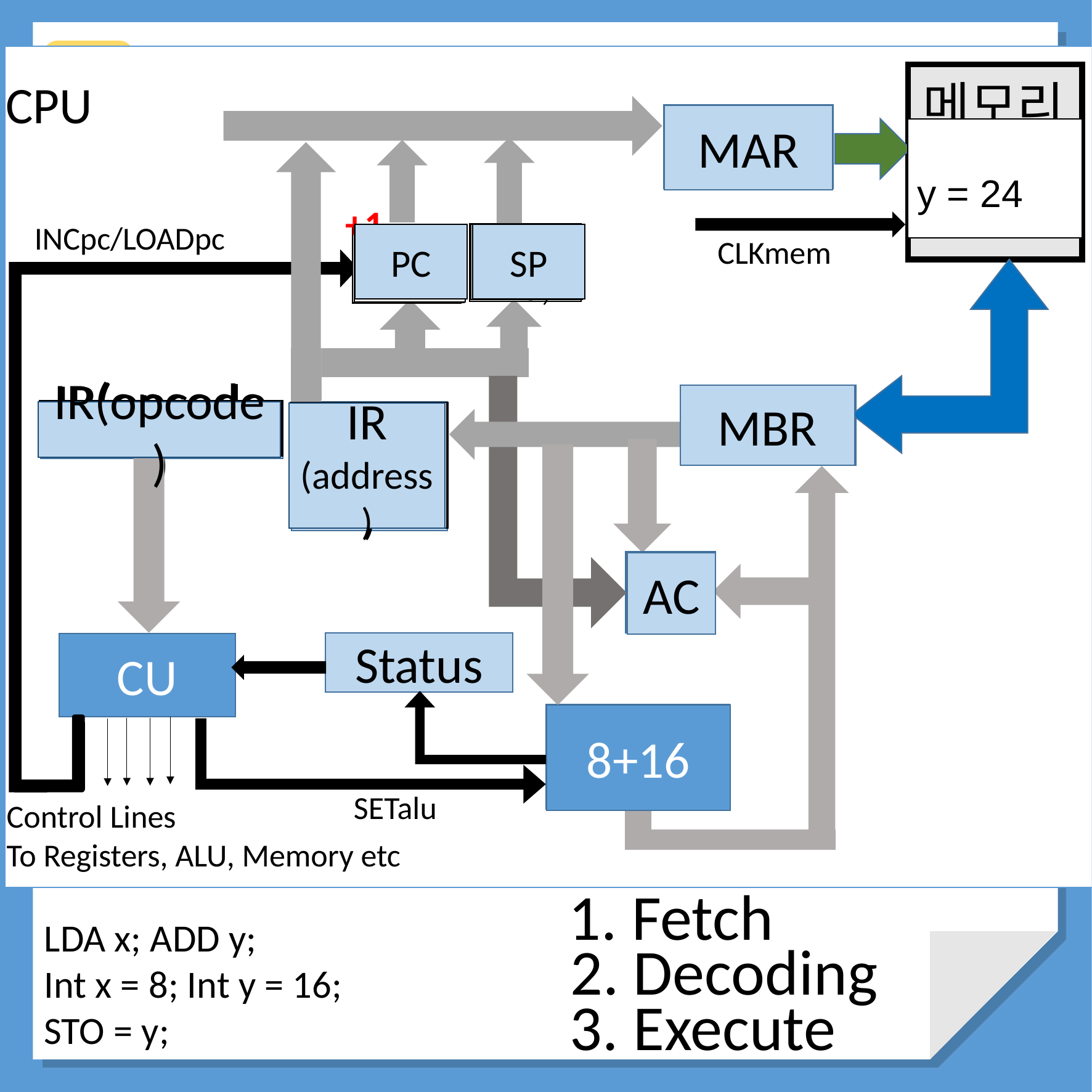

24
1
1
Central Processing Unit
Central Processing Unit

CPU
메모리
MAR
MAR
MAR

y = 24
- CPU는 명령어를 해석하고 실행하는 장치로서 산술계산과 논리연산을 처리하는 기능을 수행

+1

INCpc/LOADpc
x = 8;
y = 16;
PC
SP
y = 16;
STO y;
LDA x,
ADD y;
ADD y;
CLKmem
y = 16;
SP
PC

ADD y;
CPU의 구성과 Instruction cycle
1-(1)

MBR
MBR
STO
ADD
LDA
IR(opcode)
IR
(address)
y
X
y
IR(opcode)
IR
(address)

LDA x;

x = 8;
AC
24
AC
AC

Status
STO y;
CU

ALU
8+16

중요한 문장을 입력해주세요
STO y;

SETalu
Control Lines
To Registers, ALU, Memory etc

24

1. Fetch
LDA x; ADD y;
Int x = 8; Int y = 16;
STO = y;
STO y;
2. Decoding
3. Execute